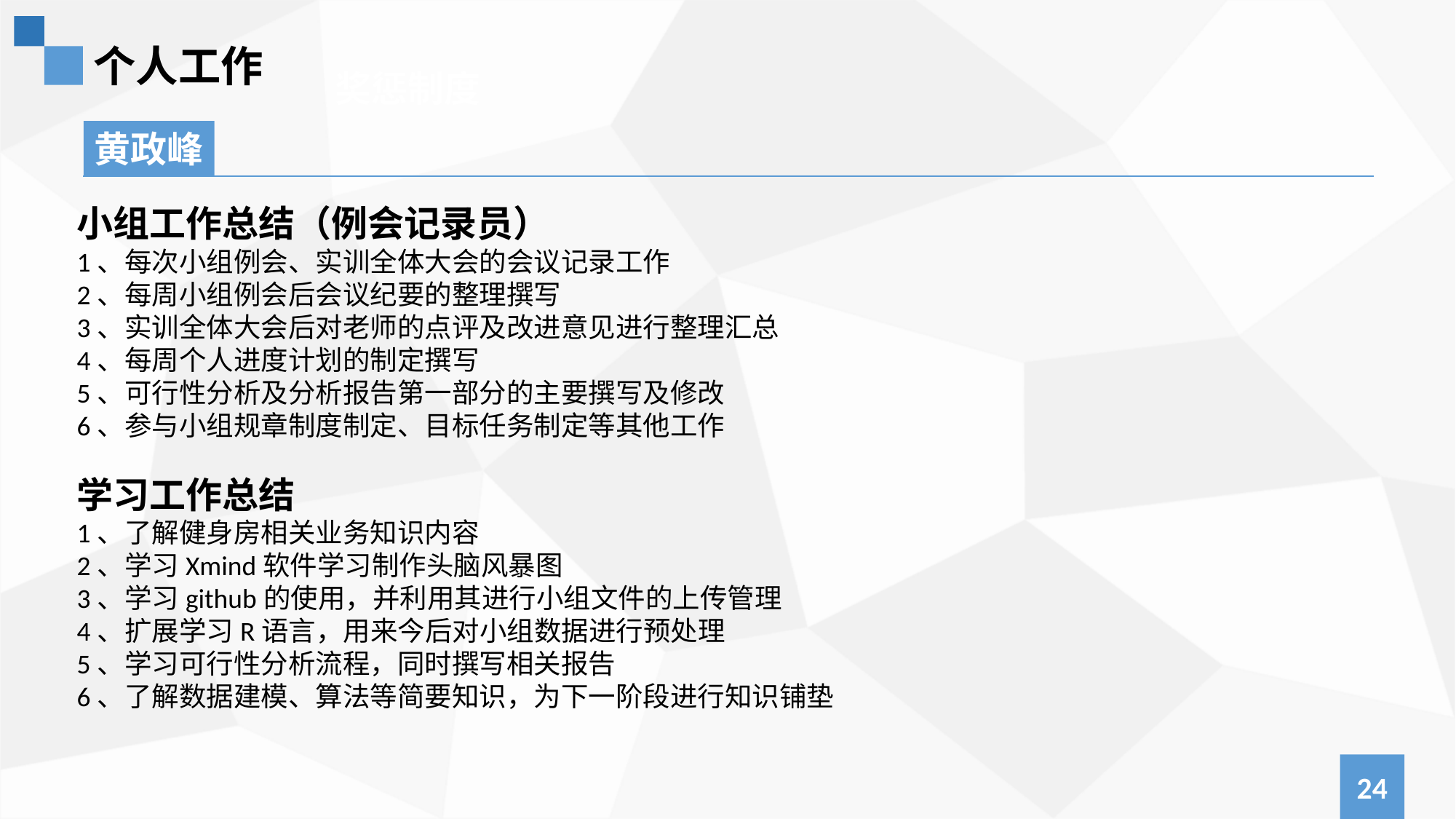

个人工作
奖惩制度
黄政峰
小组工作总结（例会记录员）
1、每次小组例会、实训全体大会的会议记录工作
2、每周小组例会后会议纪要的整理撰写
3、实训全体大会后对老师的点评及改进意见进行整理汇总
4、每周个人进度计划的制定撰写
5、可行性分析及分析报告第一部分的主要撰写及修改
6、参与小组规章制度制定、目标任务制定等其他工作

学习工作总结
1、了解健身房相关业务知识内容
2、学习Xmind软件学习制作头脑风暴图
3、学习github的使用，并利用其进行小组文件的上传管理
4、扩展学习R语言，用来今后对小组数据进行预处理
5、学习可行性分析流程，同时撰写相关报告
6、了解数据建模、算法等简要知识，为下一阶段进行知识铺垫
24